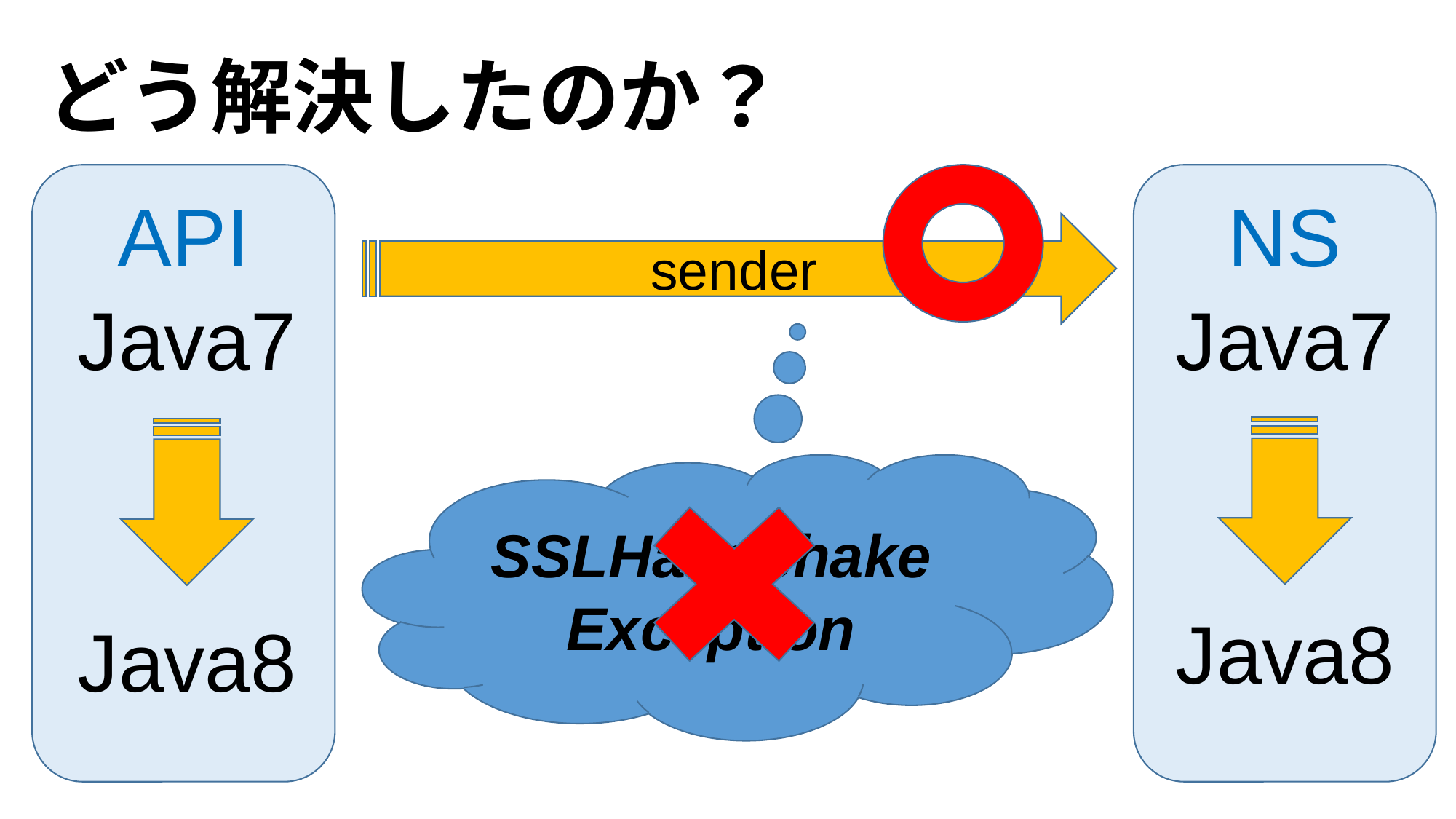

どう解決したのか？
API

NS
sender
Java7
Java7

SSLHandshakeException

Java8
Java8